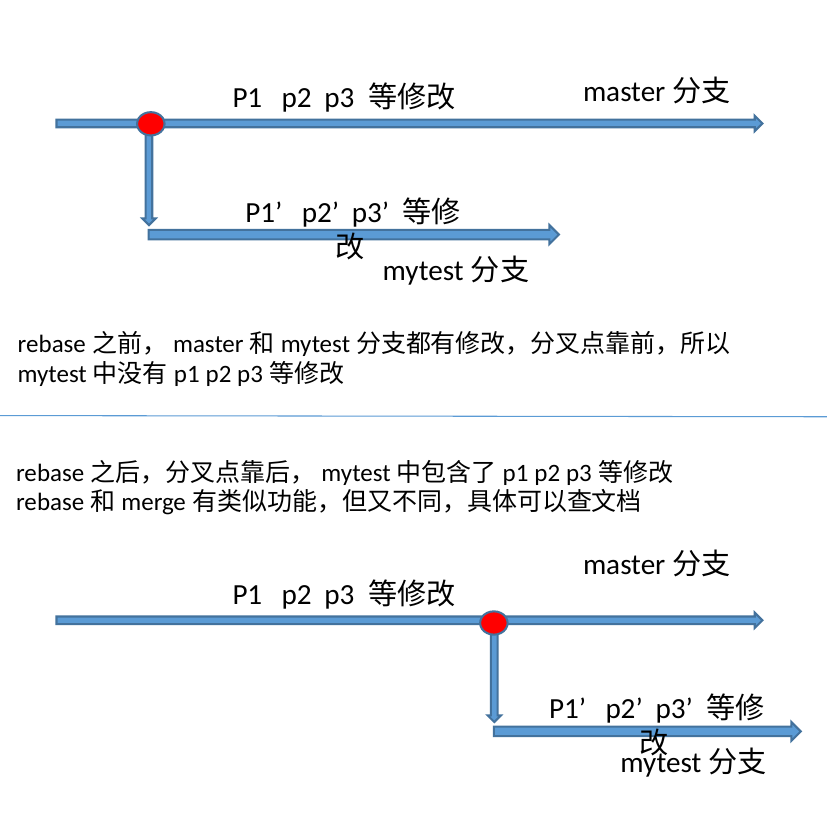

master分支
P1   p2  p3 等修改

P1’   p2’  p3’ 等修改

mytest分支
rebase之前，master和mytest分支都有修改，分叉点靠前，所以mytest中没有p1 p2 p3等修改
rebase之后，分叉点靠后，mytest中包含了p1 p2 p3等修改
rebase和merge有类似功能，但又不同，具体可以查文档
master分支
P1   p2  p3 等修改

P1’   p2’  p3’ 等修改

mytest分支